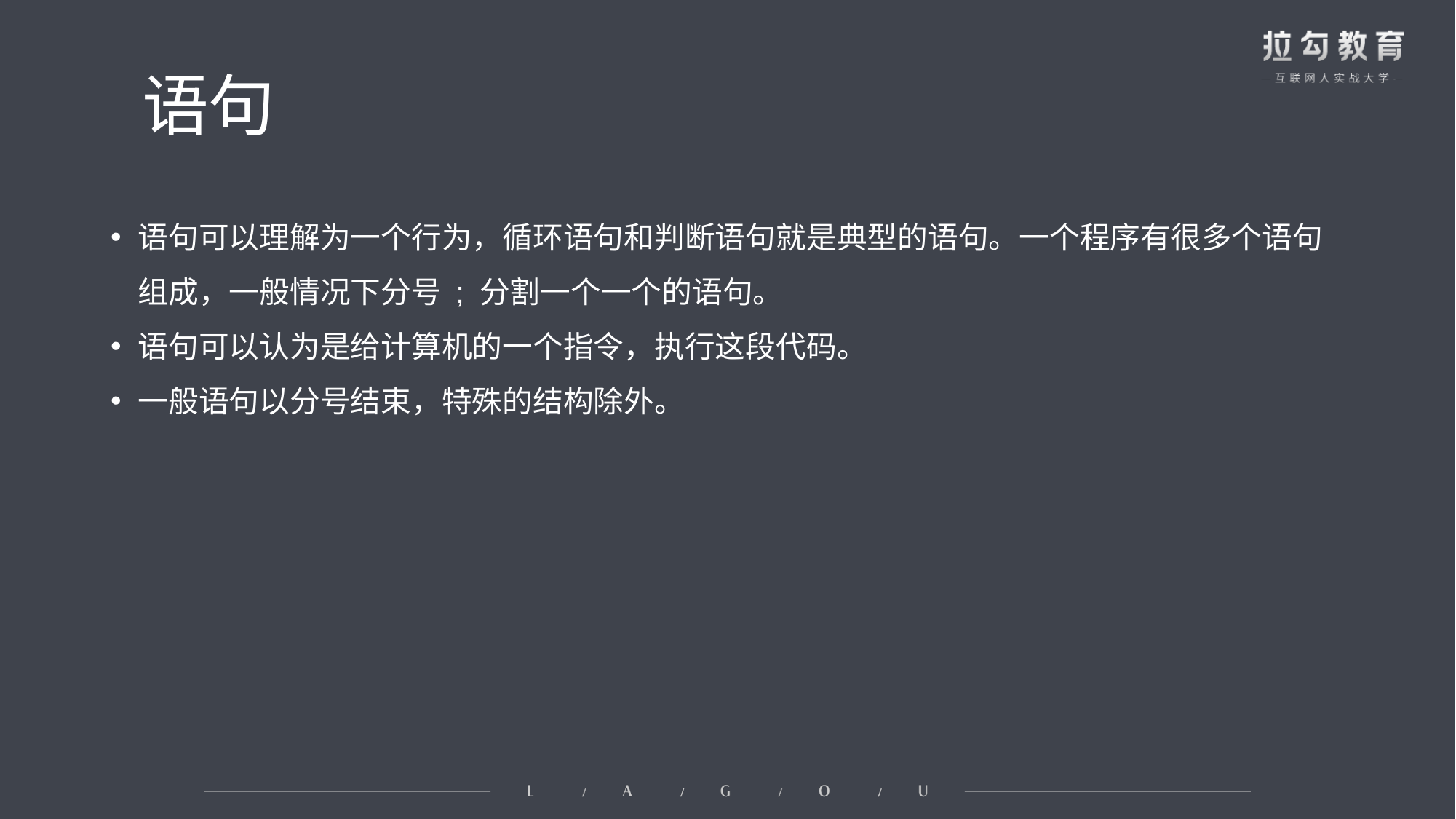

# 语句
语句可以理解为一个行为，循环语句和判断语句就是典型的语句。一个程序有很多个语句组成，一般情况下分号 ; 分割一个一个的语句。
语句可以认为是给计算机的一个指令，执行这段代码。
一般语句以分号结束，特殊的结构除外。